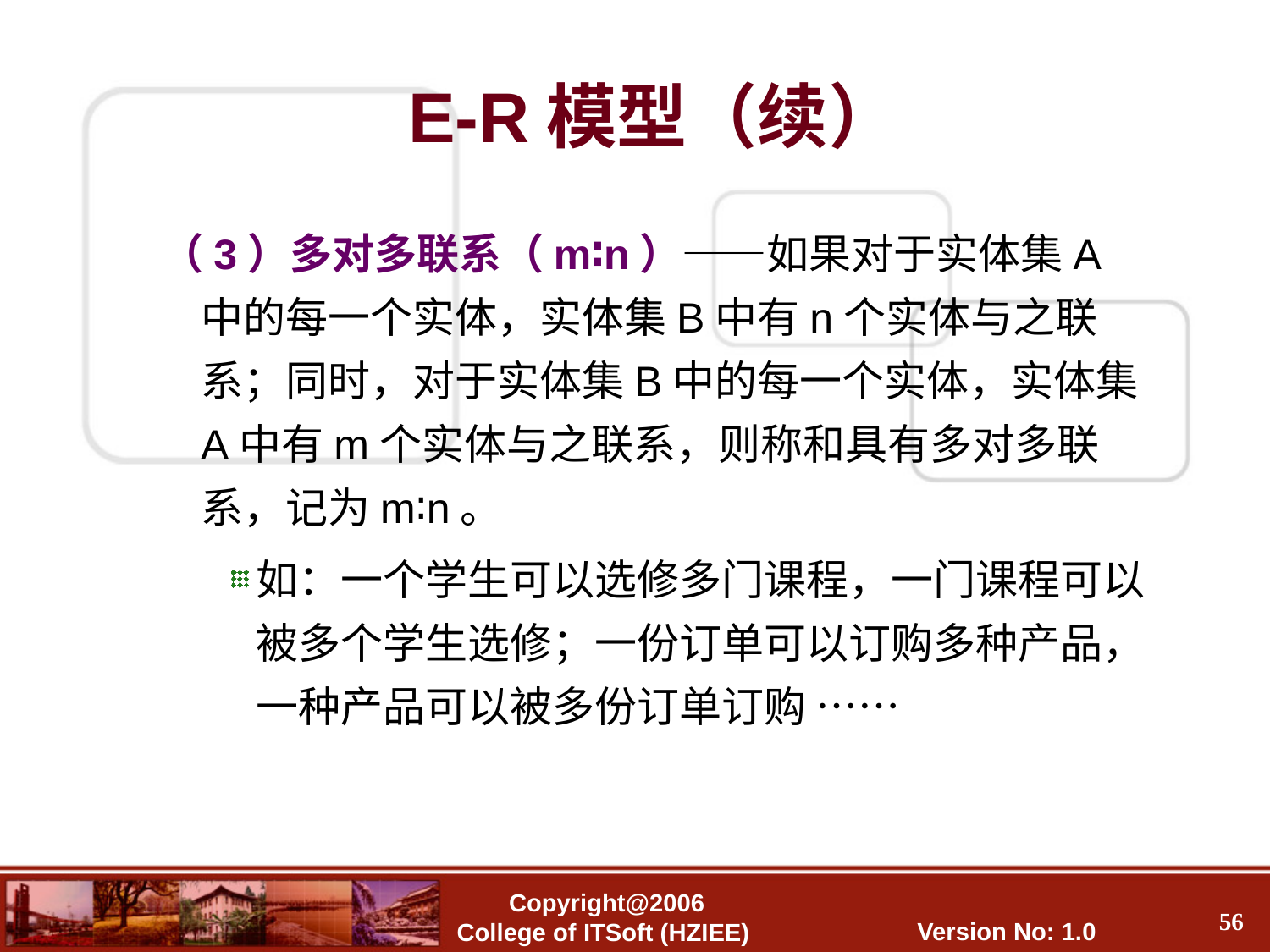

E-R模型（续）
（3）多对多联系（m∶n）——如果对于实体集A中的每一个实体，实体集B中有n个实体与之联系；同时，对于实体集B中的每一个实体，实体集A中有m个实体与之联系，则称和具有多对多联系，记为m∶n。
如：一个学生可以选修多门课程，一门课程可以被多个学生选修；一份订单可以订购多种产品，一种产品可以被多份订单订购 ……